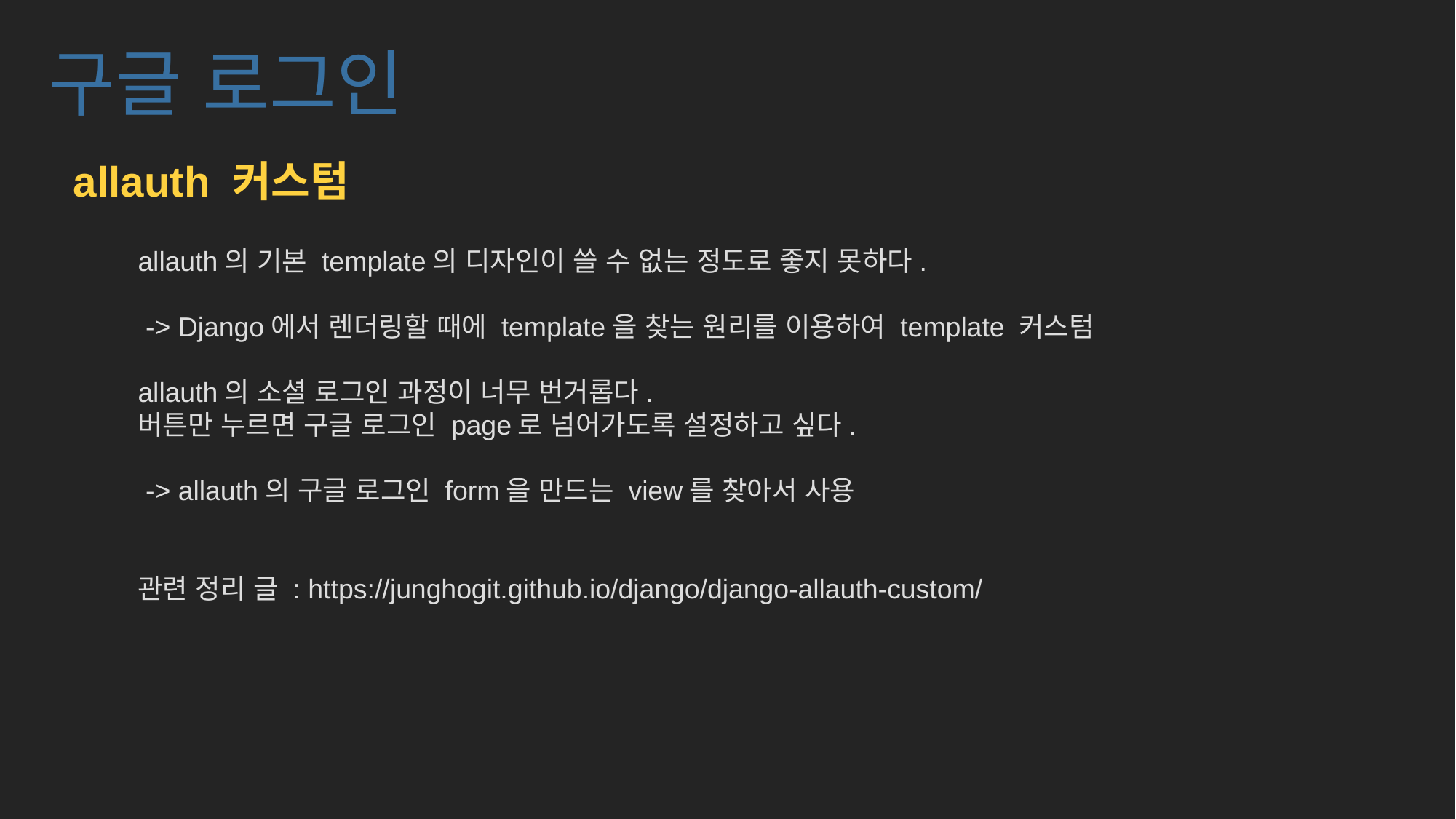

# 구글 로그인
allauth 커스텀
allauth의 기본 template의 디자인이 쓸 수 없는 정도로 좋지 못하다.

 -> Django에서 렌더링할 때에 template을 찾는 원리를 이용하여 template 커스텀

allauth의 소셜 로그인 과정이 너무 번거롭다.
버튼만 누르면 구글 로그인 page로 넘어가도록 설정하고 싶다.

 -> allauth의 구글 로그인 form을 만드는 view를 찾아서 사용

관련 정리 글 : https://junghogit.github.io/django/django-allauth-custom/